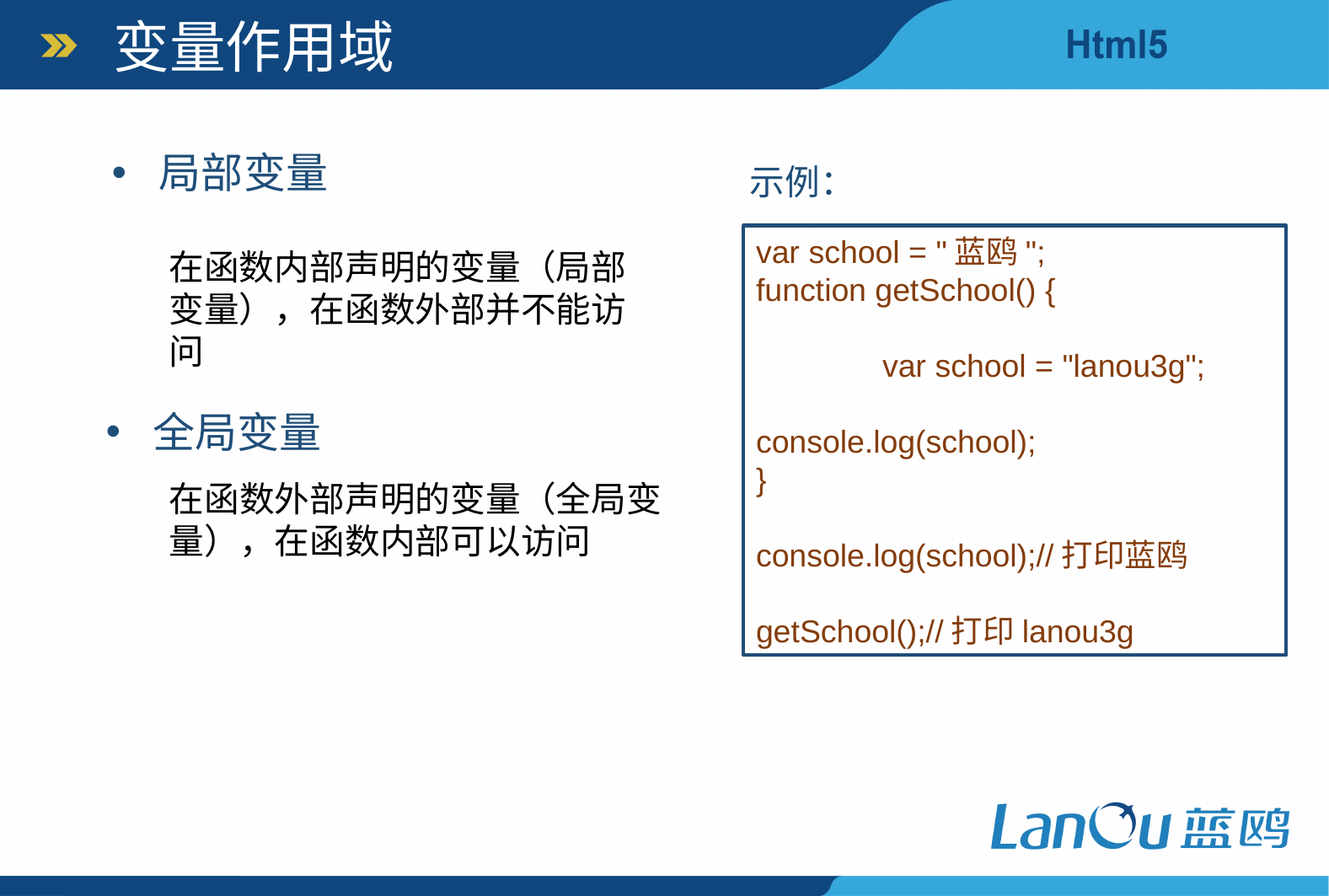

变量作用域
局部变量

示例：
var school = "蓝鸥";
function getSchool() {

	var school = "lanou3g";
			console.log(school);
}

console.log(school);//打印蓝鸥

getSchool();//打印lanou3g
在函数内部声明的变量（局部变量），在函数外部并不能访问
全局变量

在函数外部声明的变量（全局变量），在函数内部可以访问